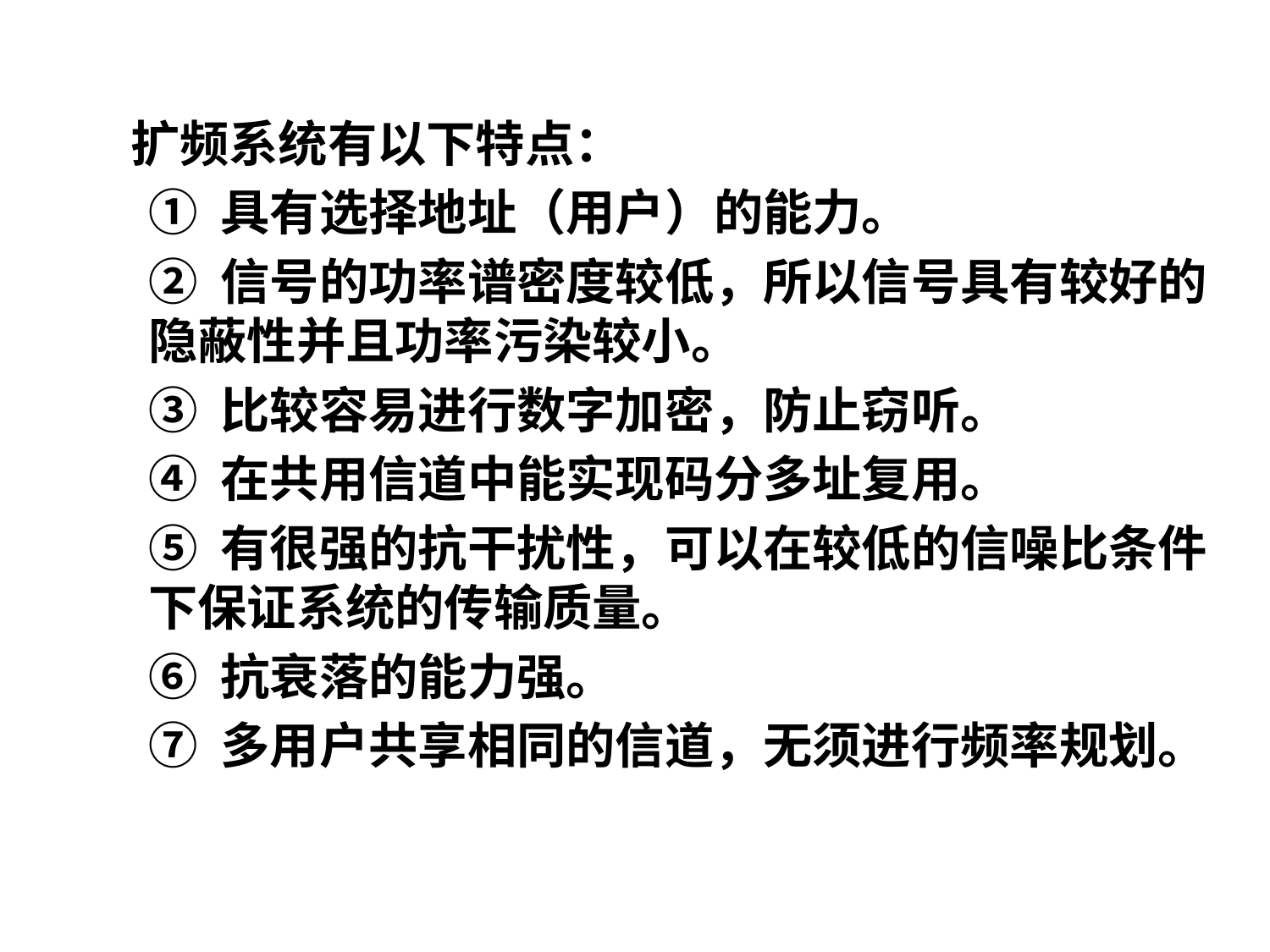

扩频系统有以下特点：
① 具有选择地址（用户）的能力。
② 信号的功率谱密度较低，所以信号具有较好的隐蔽性并且功率污染较小。
③ 比较容易进行数字加密，防止窃听。
④ 在共用信道中能实现码分多址复用。
⑤ 有很强的抗干扰性，可以在较低的信噪比条件下保证系统的传输质量。
⑥ 抗衰落的能力强。
⑦ 多用户共享相同的信道，无须进行频率规划。